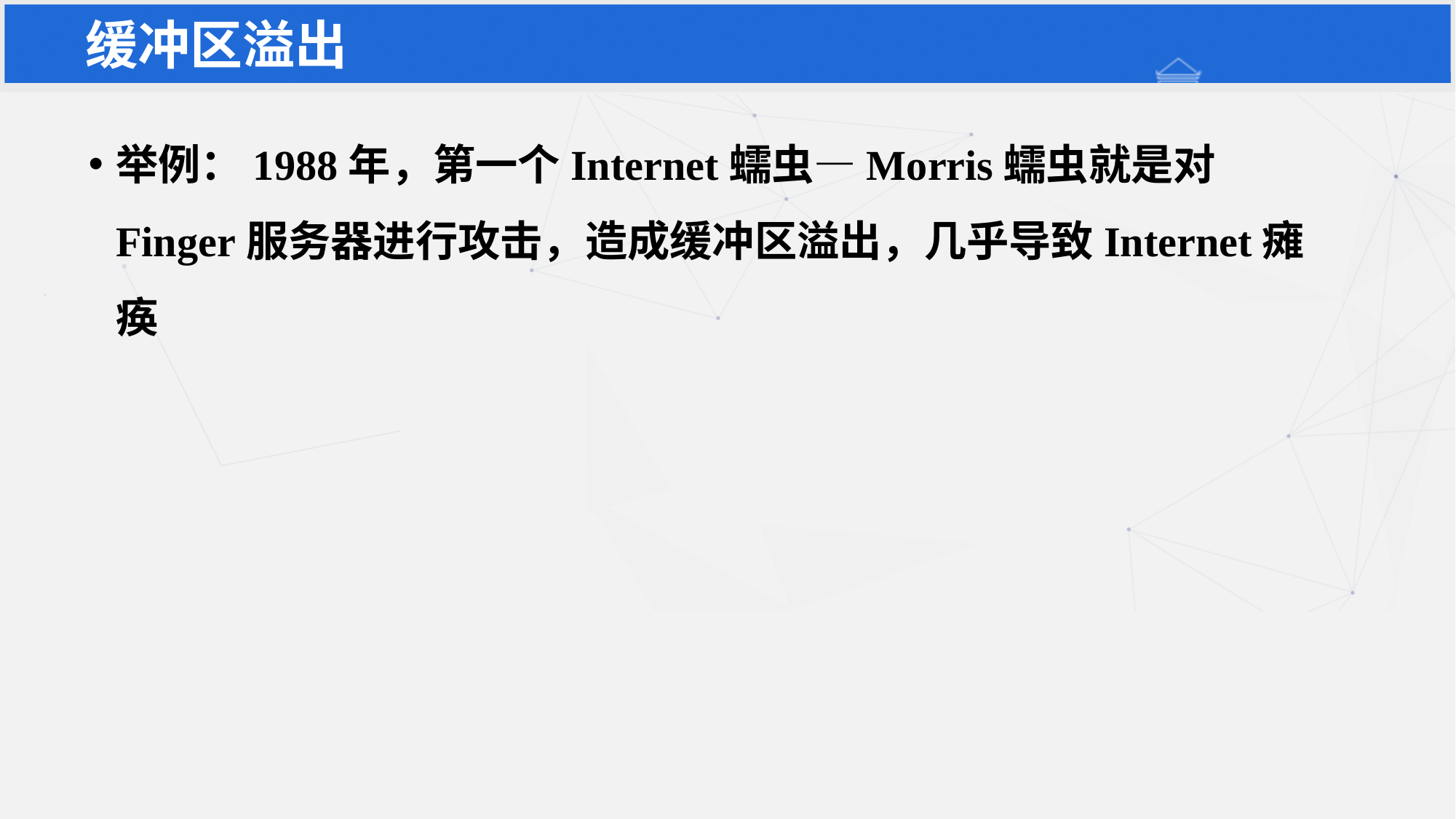

# 缓冲区溢出
举例：1988年，第一个Internet蠕虫—Morris蠕虫就是对Finger服务器进行攻击，造成缓冲区溢出，几乎导致Internet瘫痪